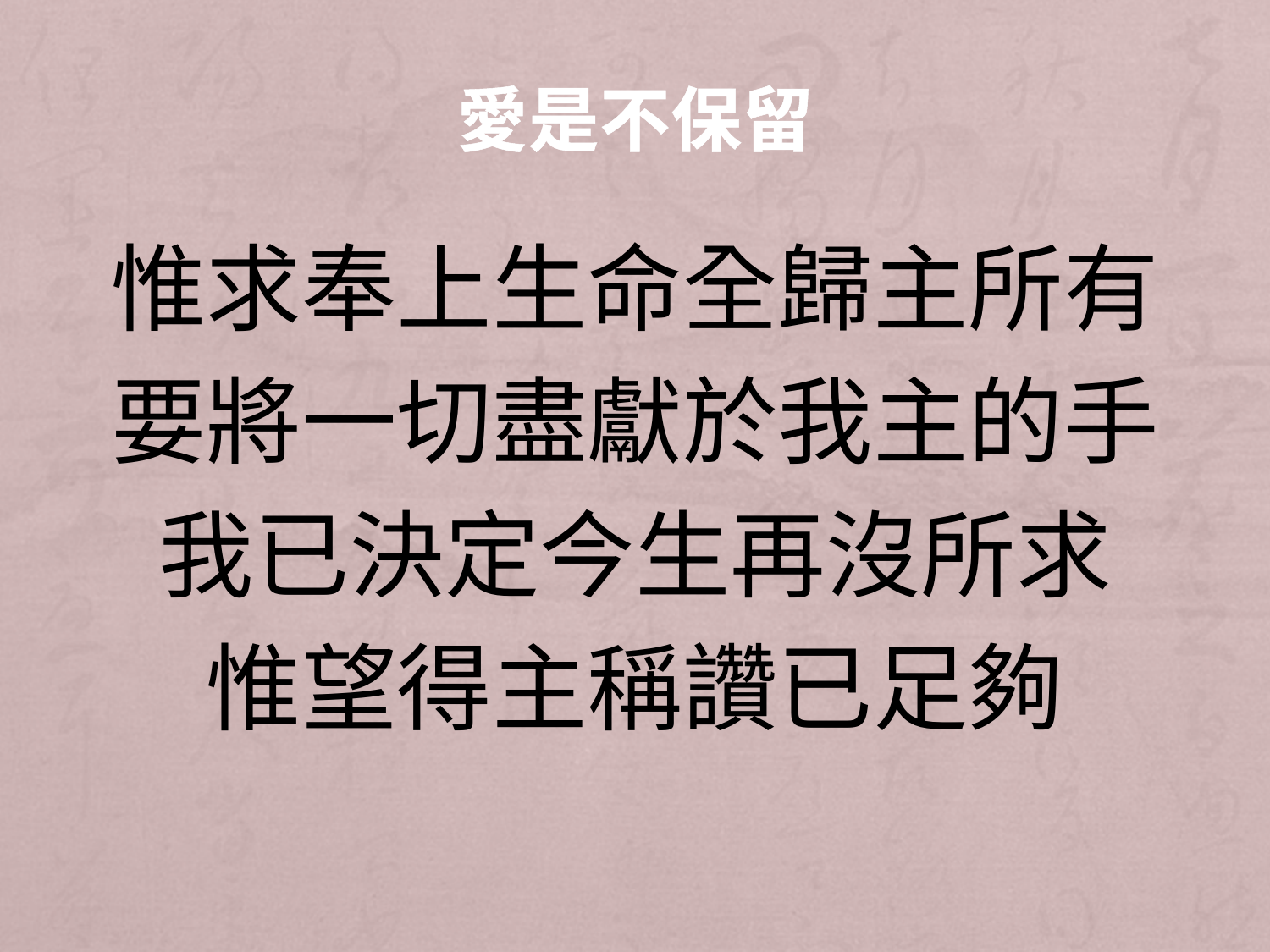

# 愛是不保留
惟求奉上生命全歸主所有
要將一切盡獻於我主的手
我已決定今生再沒所求
惟望得主稱讚已足夠